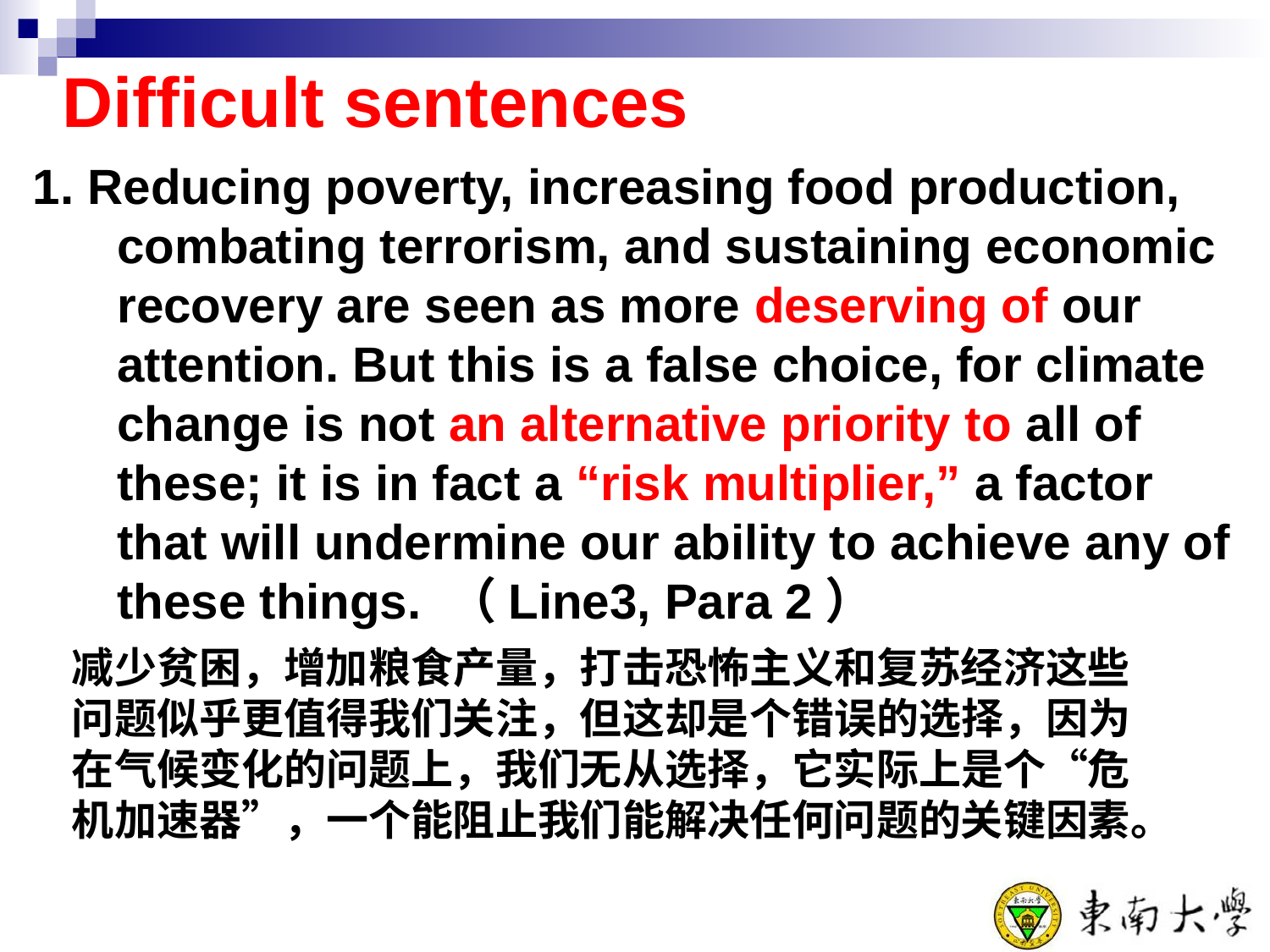

# Difficult sentences
1. Reducing poverty, increasing food production, combating terrorism, and sustaining economic recovery are seen as more deserving of our attention. But this is a false choice, for climate change is not an alternative priority to all of these; it is in fact a “risk multiplier,” a factor that will undermine our ability to achieve any of these things. （Line3, Para 2）

减少贫困，增加粮食产量，打击恐怖主义和复苏经济这些问题似乎更值得我们关注，但这却是个错误的选择，因为在气候变化的问题上，我们无从选择，它实际上是个“危机加速器”，一个能阻止我们能解决任何问题的关键因素。